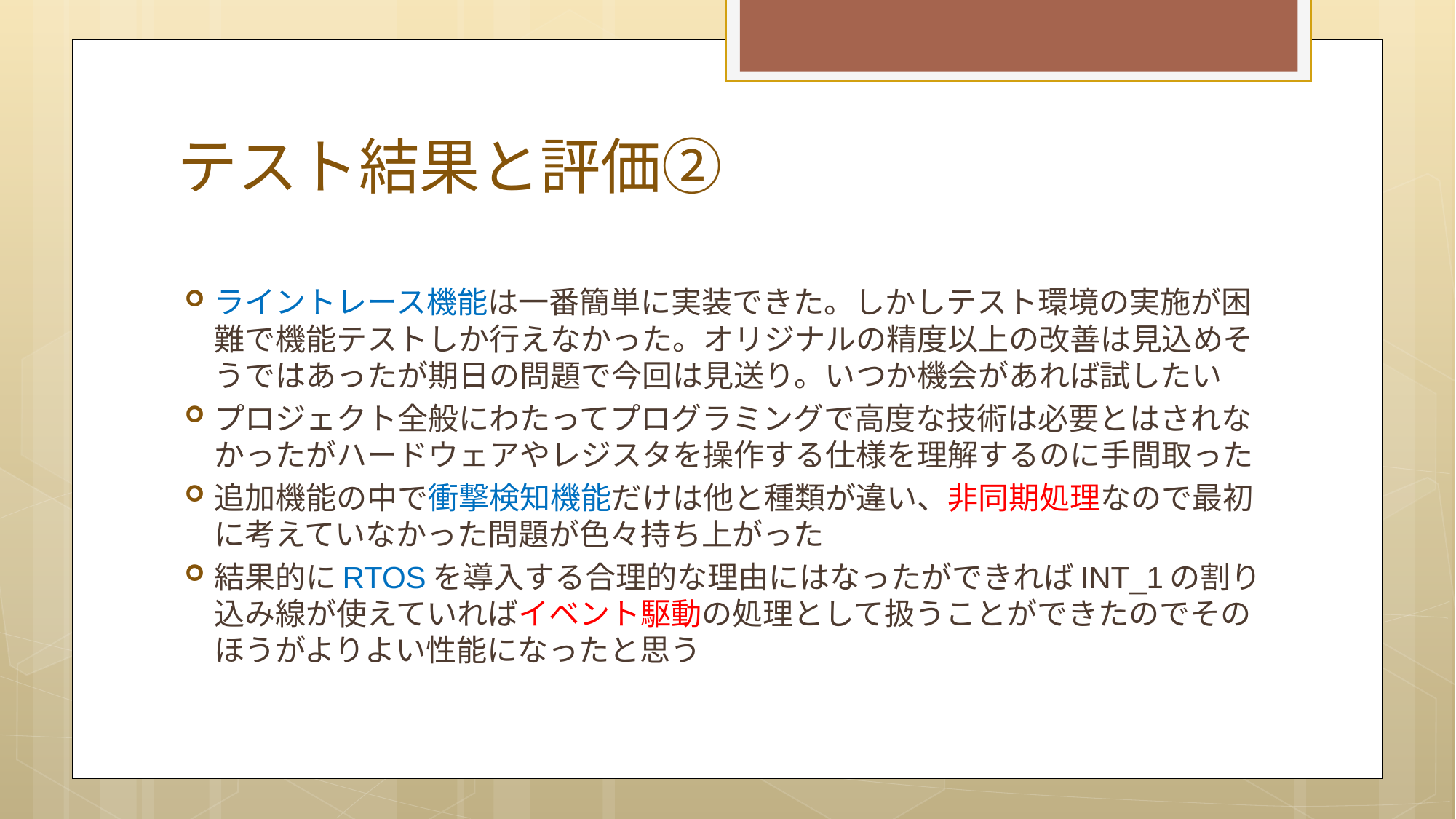

# テスト結果と評価➁

ライントレース機能は一番簡単に実装できた。しかしテスト環境の実施が困難で機能テストしか行えなかった。オリジナルの精度以上の改善は見込めそうではあったが期日の問題で今回は見送り。いつか機会があれば試したい
プロジェクト全般にわたってプログラミングで高度な技術は必要とはされなかったがハードウェアやレジスタを操作する仕様を理解するのに手間取った
追加機能の中で衝撃検知機能だけは他と種類が違い、非同期処理なので最初に考えていなかった問題が色々持ち上がった
結果的にRTOSを導入する合理的な理由にはなったができればINT_1の割り込み線が使えていればイベント駆動の処理として扱うことができたのでそのほうがよりよい性能になったと思う